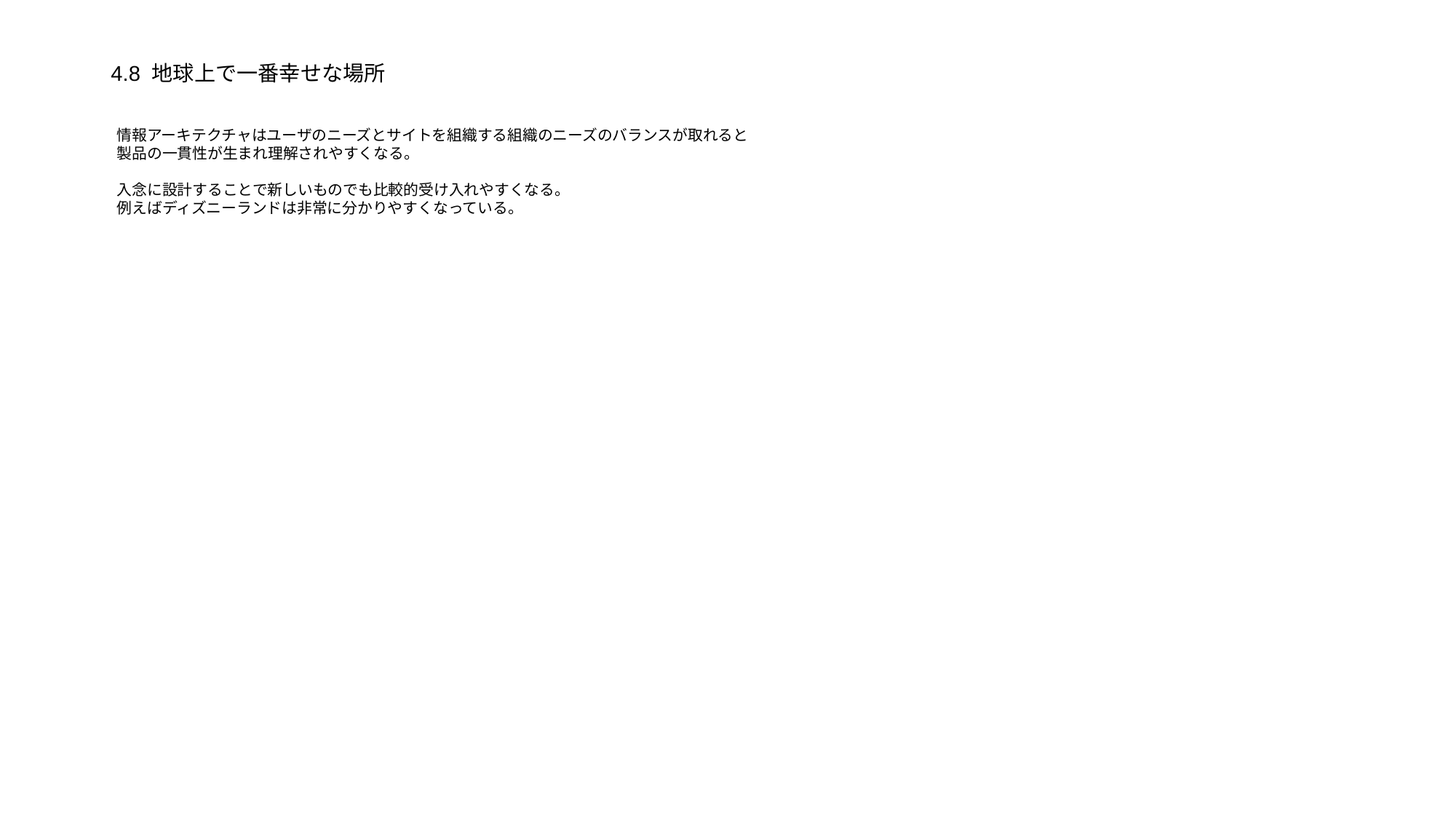

# 4.8 地球上で一番幸せな場所
情報アーキテクチャはユーザのニーズとサイトを組織する組織のニーズのバランスが取れると
製品の一貫性が生まれ理解されやすくなる。

入念に設計することで新しいものでも比較的受け入れやすくなる。
例えばディズニーランドは非常に分かりやすくなっている。